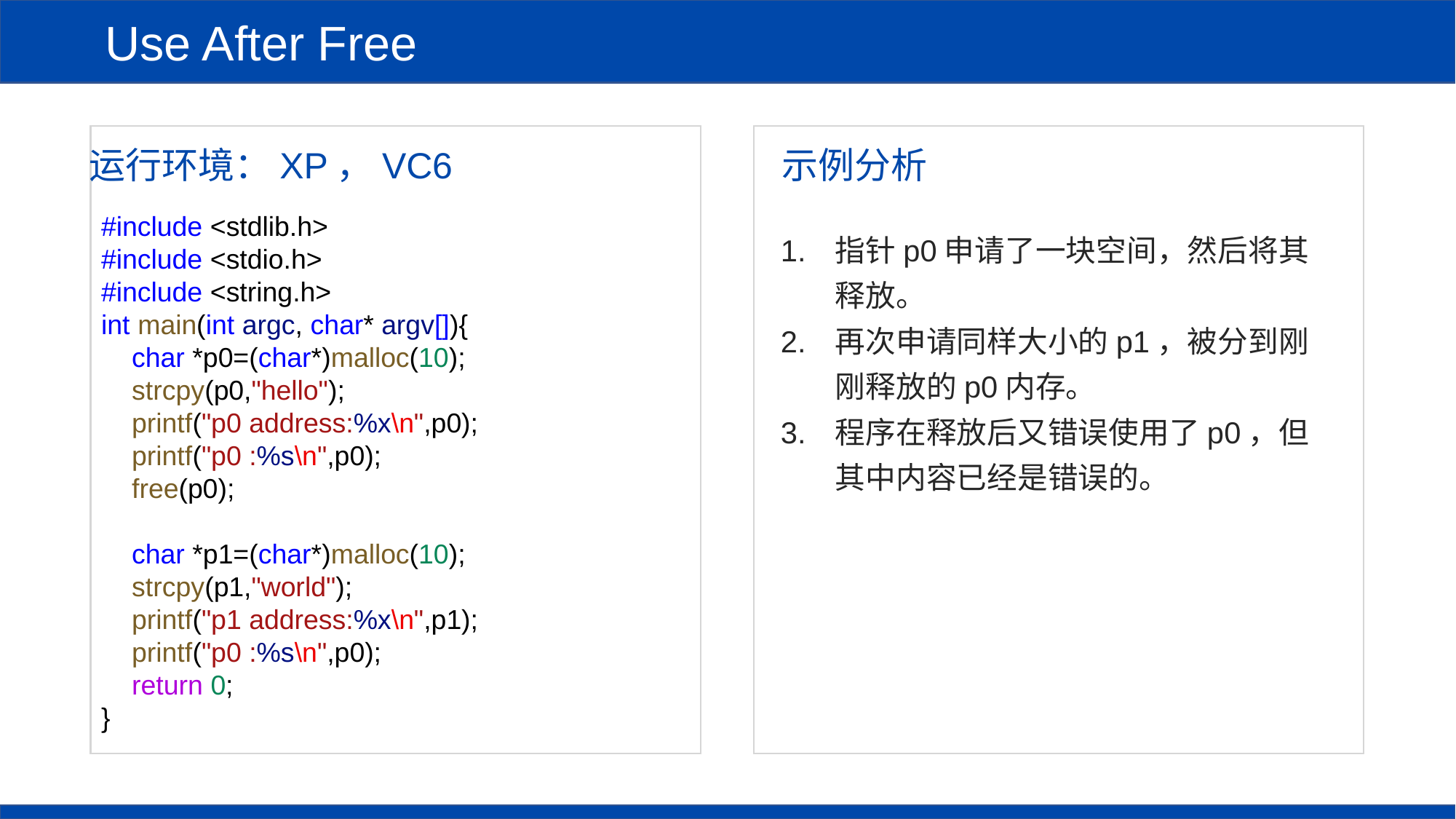

Use After Free

运行环境：XP，VC6

示例分析
#include <stdlib.h>
#include <stdio.h>
#include <string.h>
int main(int argc, char* argv[]){
    char *p0=(char*)malloc(10);
    strcpy(p0,"hello");
    printf("p0 address:%x\n",p0);
    printf("p0 :%s\n",p0);
    free(p0);
    char *p1=(char*)malloc(10);
    strcpy(p1,"world");
    printf("p1 address:%x\n",p1);
    printf("p0 :%s\n",p0);
    return 0;
}
指针p0申请了一块空间，然后将其释放。
再次申请同样大小的p1，被分到刚刚释放的p0内存。
程序在释放后又错误使用了p0，但其中内容已经是错误的。